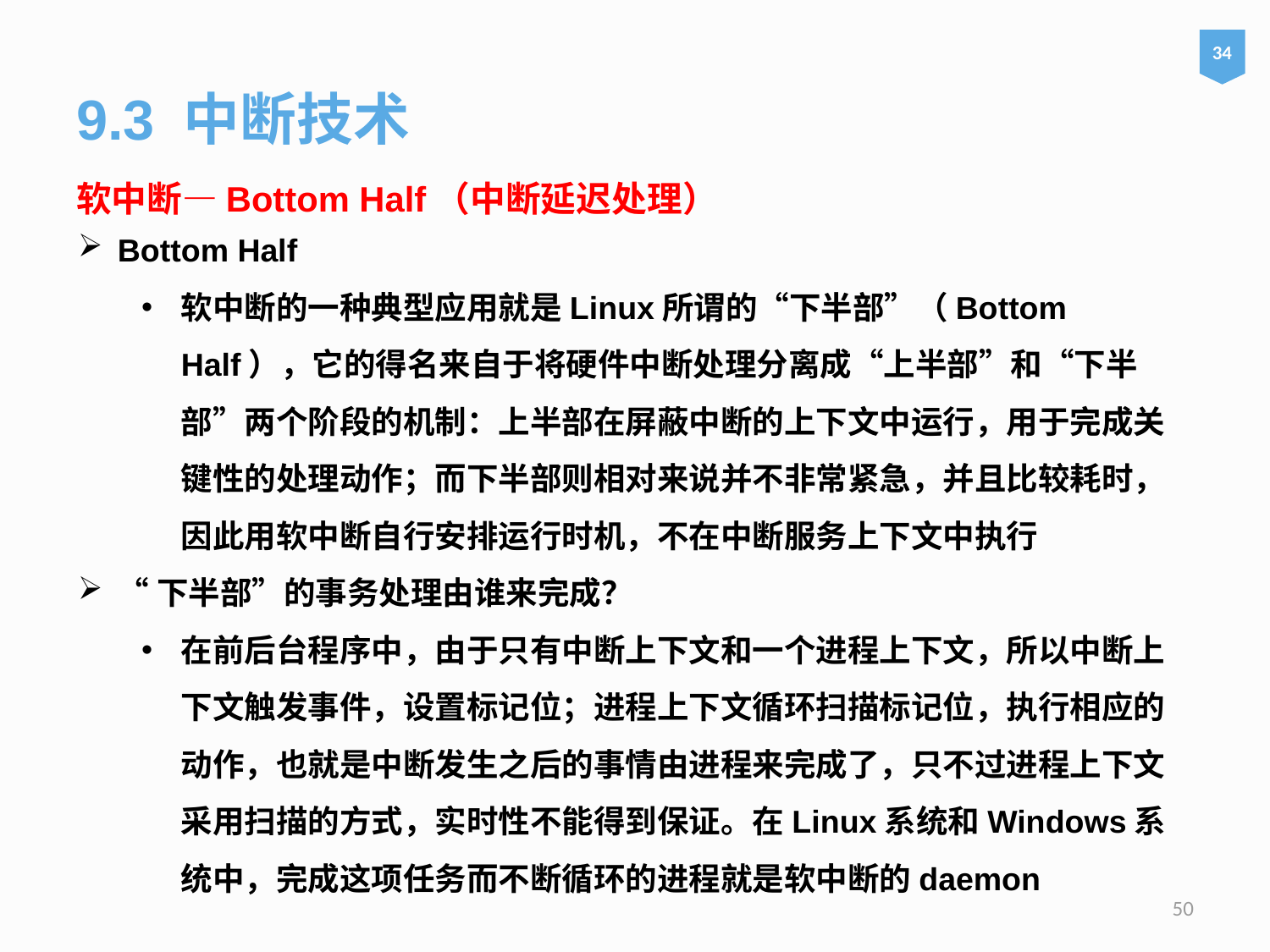

34
9.3 中断技术
软中断—Bottom Half（中断延迟处理）
Bottom Half
软中断的一种典型应用就是Linux所谓的“下半部”（Bottom Half），它的得名来自于将硬件中断处理分离成“上半部”和“下半部”两个阶段的机制：上半部在屏蔽中断的上下文中运行，用于完成关键性的处理动作；而下半部则相对来说并不非常紧急，并且比较耗时，因此用软中断自行安排运行时机，不在中断服务上下文中执行
“下半部”的事务处理由谁来完成？
在前后台程序中，由于只有中断上下文和一个进程上下文，所以中断上下文触发事件，设置标记位；进程上下文循环扫描标记位，执行相应的动作，也就是中断发生之后的事情由进程来完成了，只不过进程上下文采用扫描的方式，实时性不能得到保证。在Linux系统和Windows系统中，完成这项任务而不断循环的进程就是软中断的daemon
50